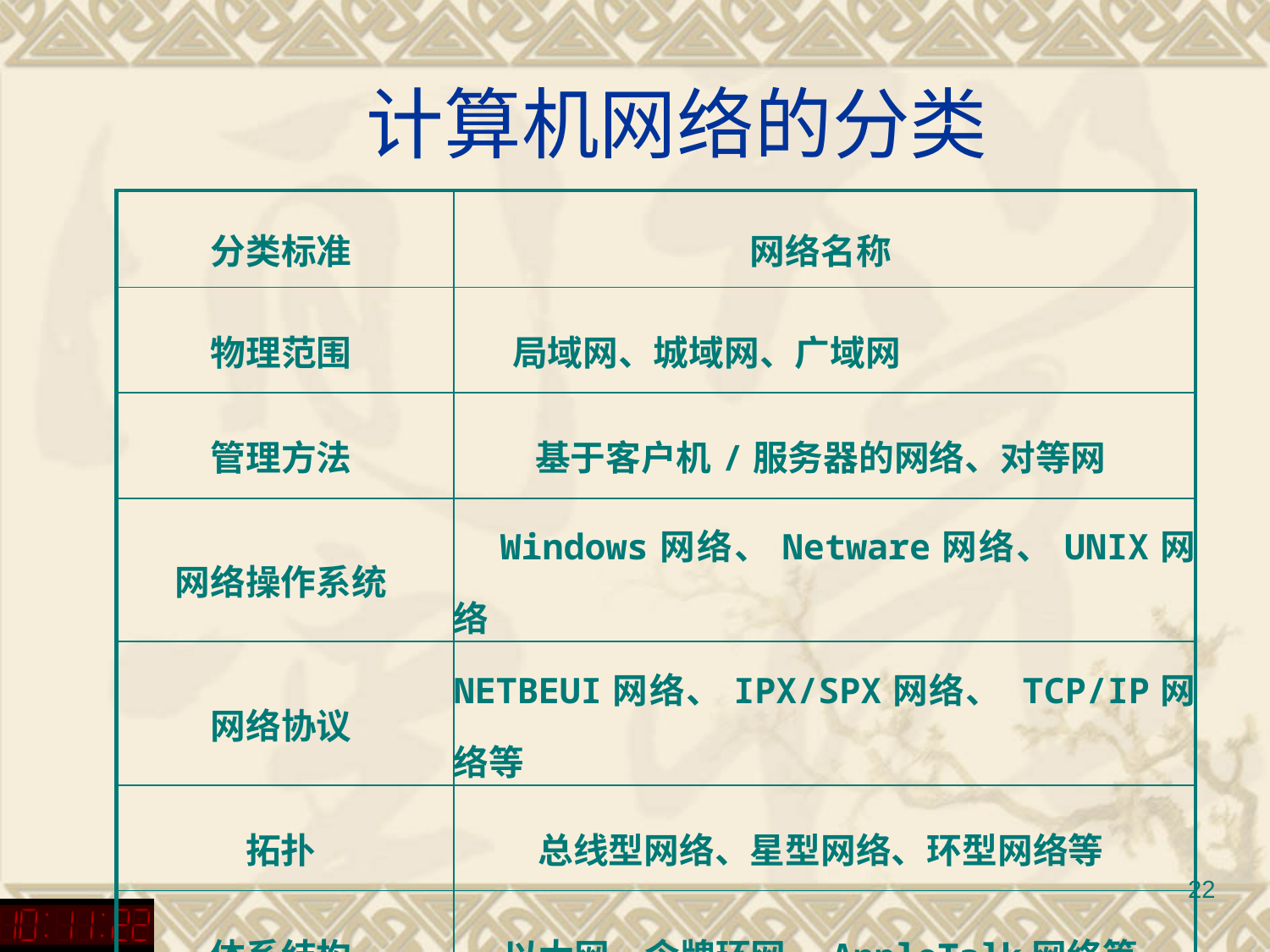

# 计算机网络的分类
| 分类标准 | 网络名称 |
| --- | --- |
| 物理范围 | 局域网、城域网、广域网 |
| 管理方法 | 基于客户机/服务器的网络、对等网 |
| 网络操作系统 | Windows网络、Netware网络、UNIX网络 |
| 网络协议 | NETBEUI网络、IPX/SPX网络、 TCP/IP网络等 |
| 拓扑 | 总线型网络、星型网络、环型网络等 |
| 体系结构 | 以太网、令牌环网、AppleTalk网络等 |
22